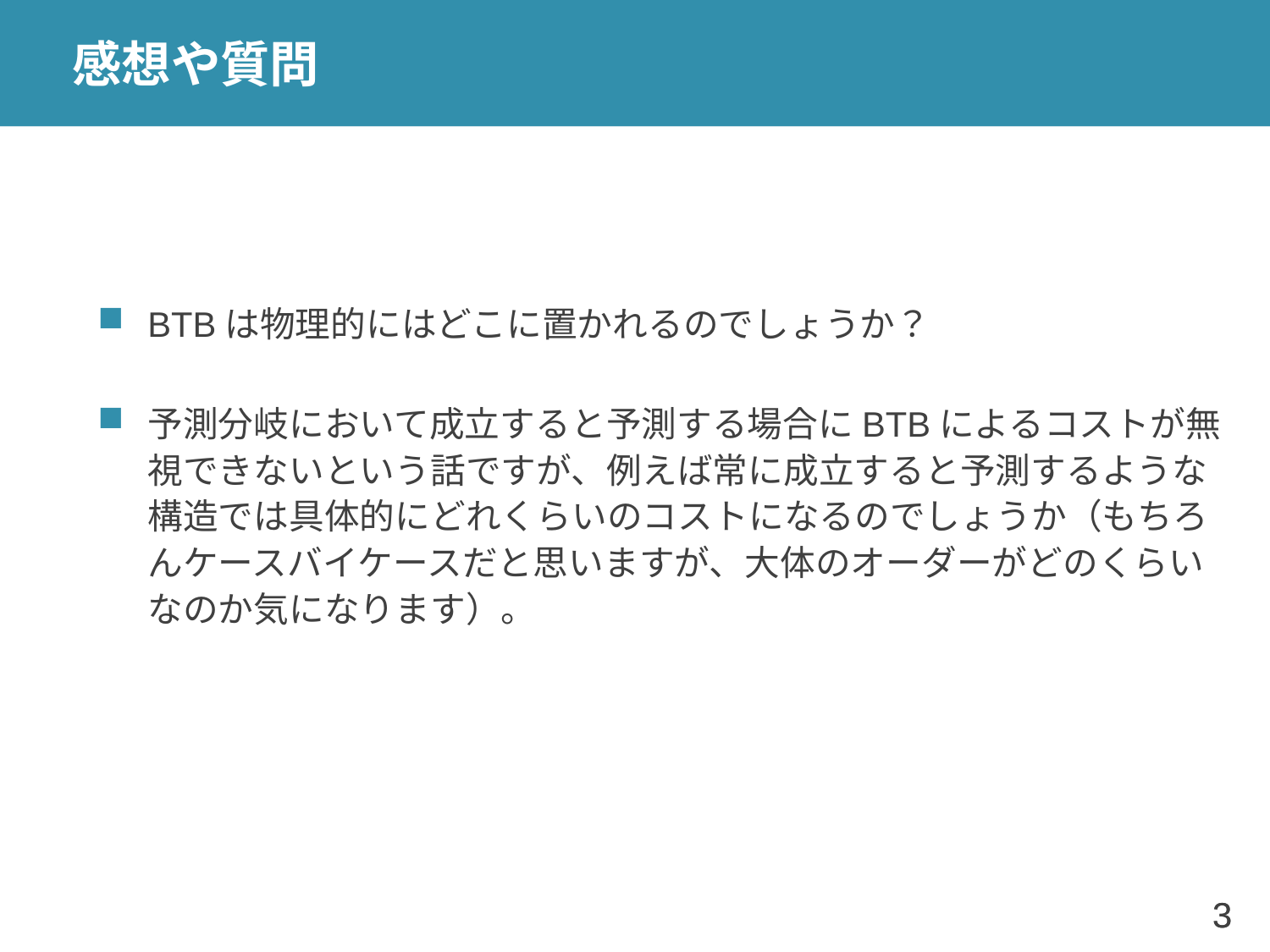

# 感想や質問
BTBは物理的にはどこに置かれるのでしょうか？
予測分岐において成立すると予測する場合にBTBによるコストが無視できないという話ですが、例えば常に成立すると予測するような構造では具体的にどれくらいのコストになるのでしょうか（もちろんケースバイケースだと思いますが、大体のオーダーがどのくらいなのか気になります）。